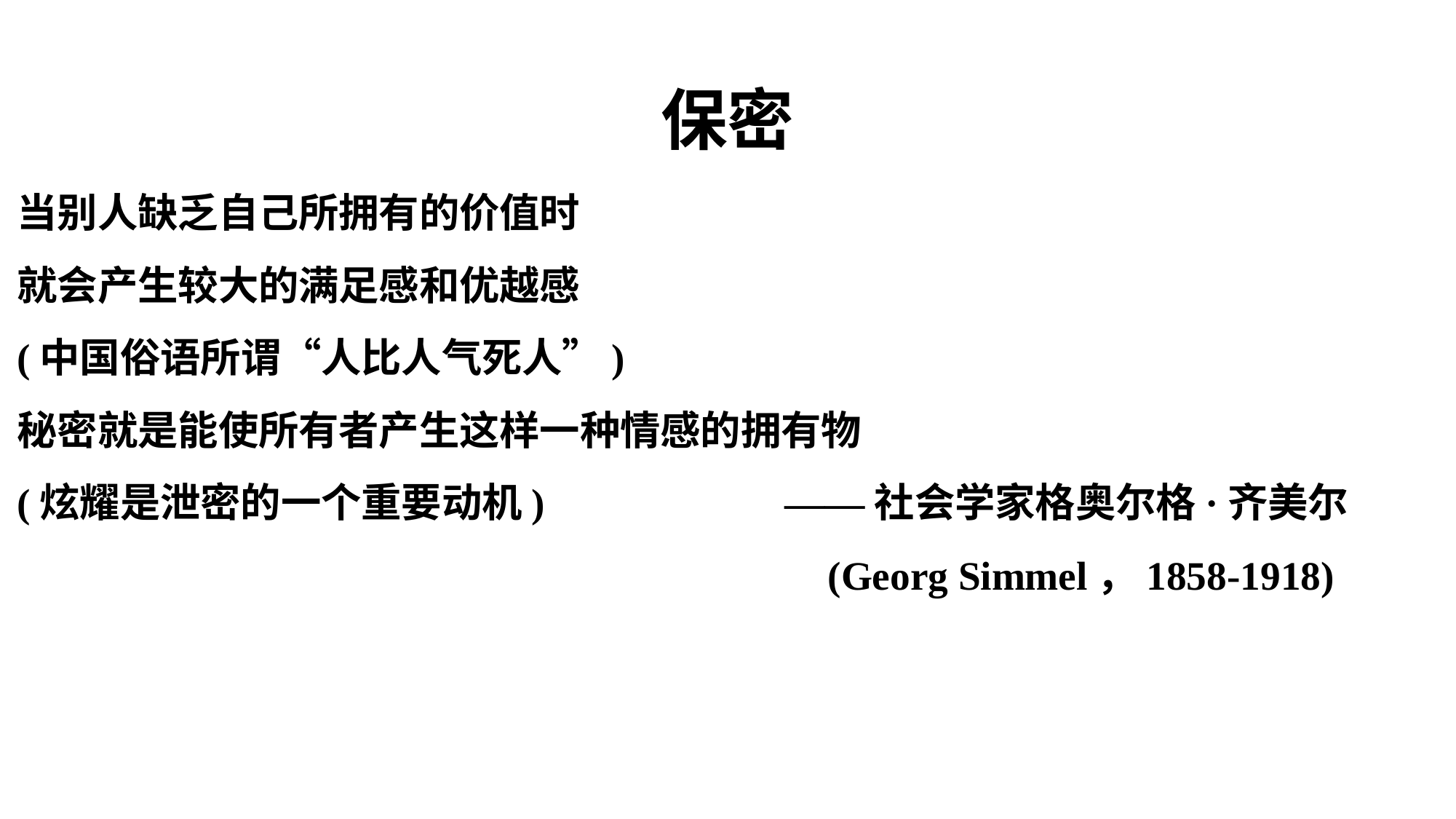

# 保密
当别人缺乏自己所拥有的价值时
就会产生较大的满足感和优越感
(中国俗语所谓“人比人气死人”)
秘密就是能使所有者产生这样一种情感的拥有物
(炫耀是泄密的一个重要动机)                        ——社会学家格奥尔格·齐美尔
                                                                                 (Georg Simmel，1858-1918)